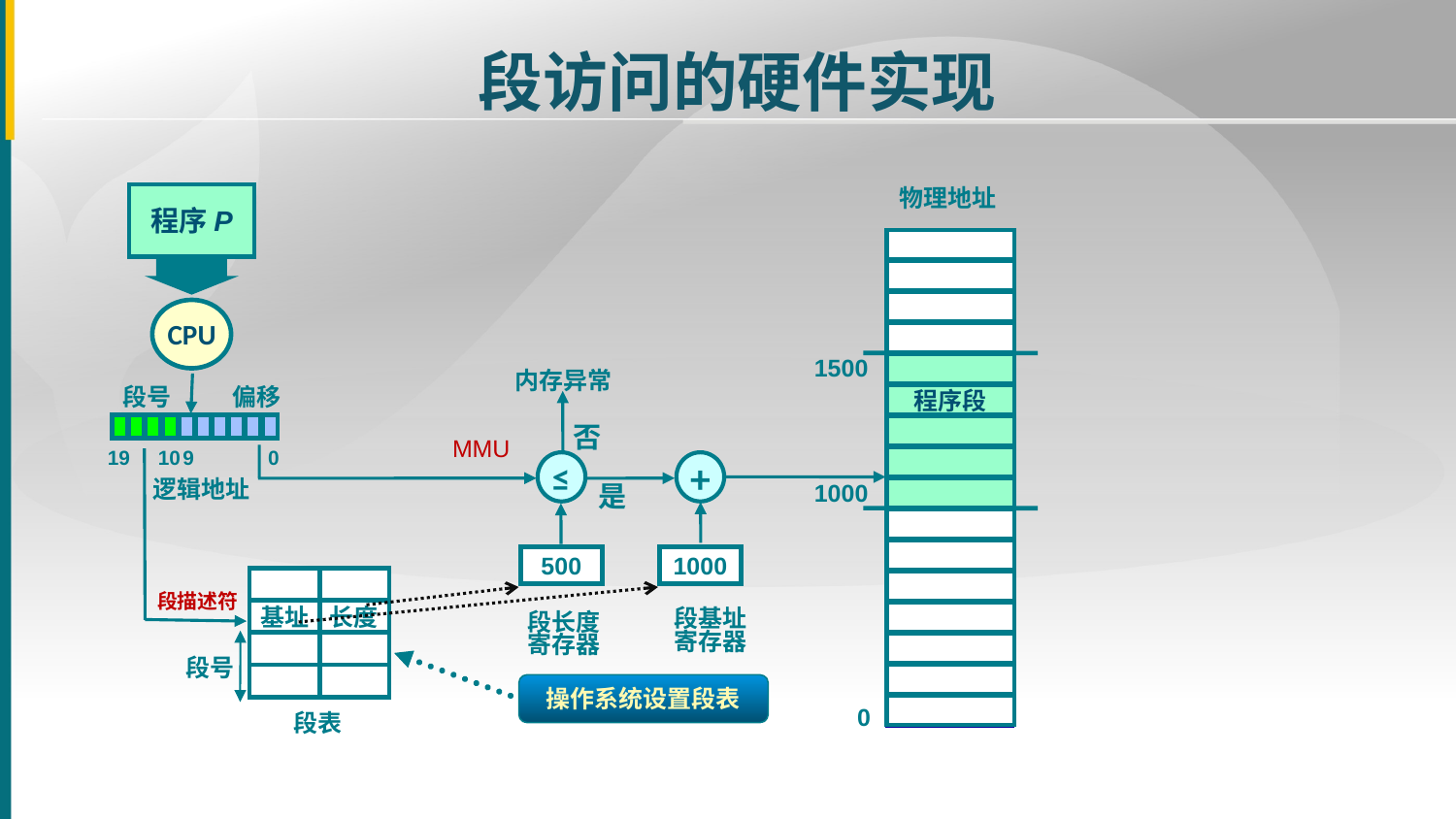

段访问的硬件实现
物理地址

1500

程序段

1000

0
程序P

CPU

段号
偏移

19
10
9
0

逻辑地址
内存异常

否
MMU

≤

500

段长度
寄存器

段描述符

基址
长度

段号

段表
+
是

1000
段基址
寄存器

操作系统设置段表